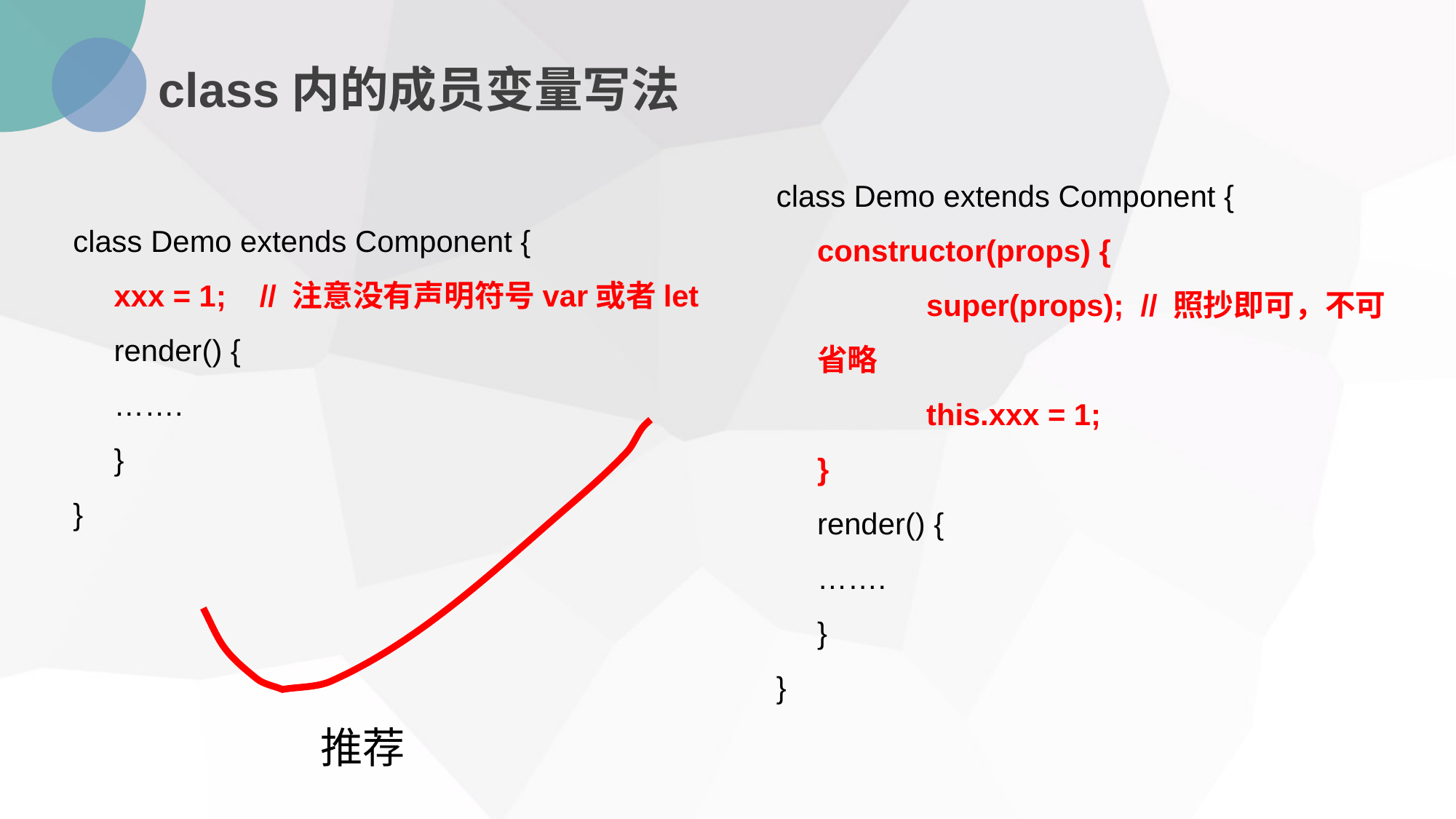

class内的成员变量写法
class Demo extends Component {
	constructor(props) {
		super(props);  // 照抄即可，不可省略
		this.xxx = 1;
	}
	render() {
	…….
	}
}
class Demo extends Component {
	xxx = 1;    // 注意没有声明符号var或者let
	render() {
	…….
	}
}

推荐